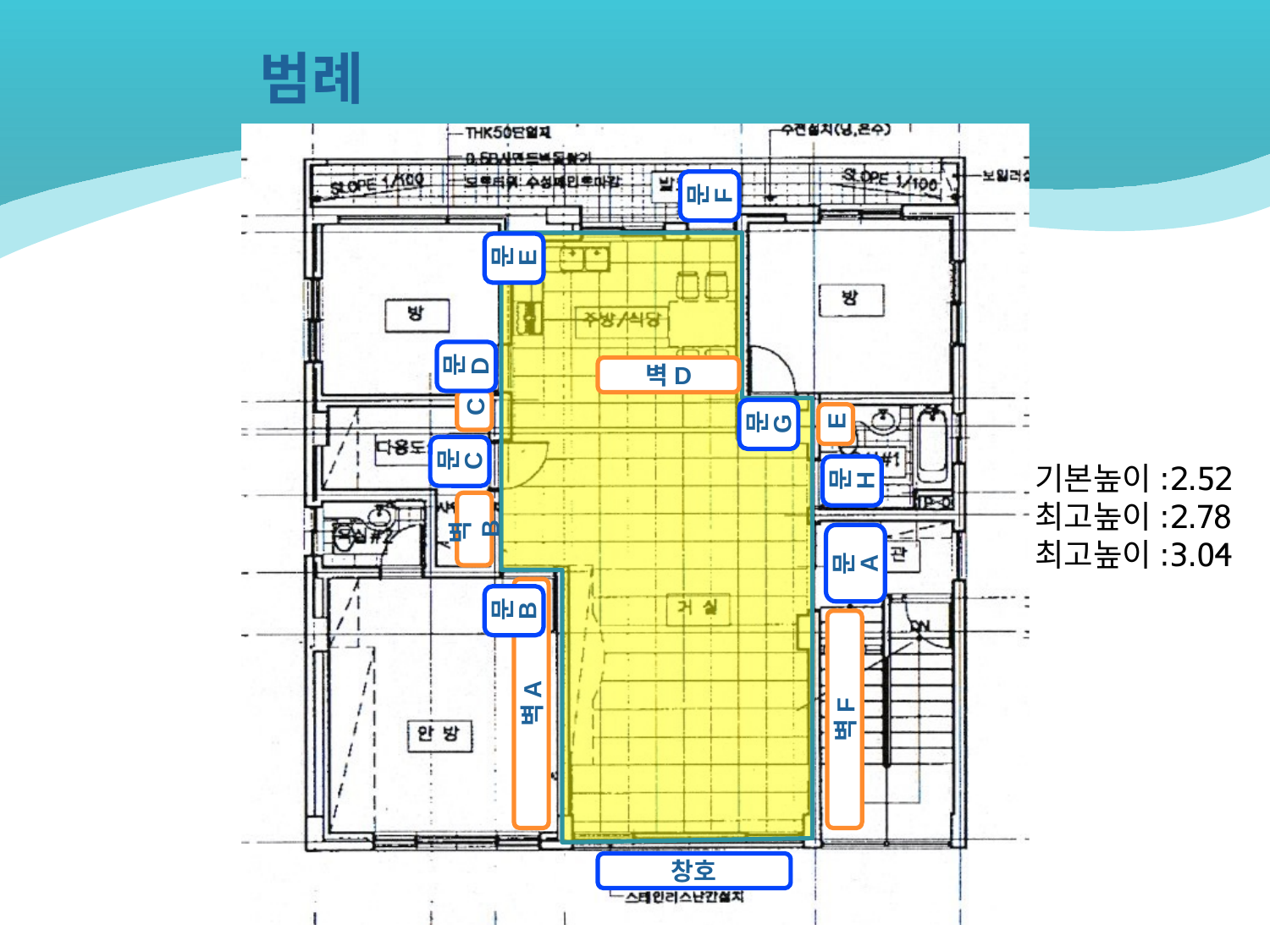

범례
문
F
문
E

문
D
벽D
C
문
G
E
문
C
문
H
기본높이:2.52
최고높이:2.78
최고높이:3.04
벽B
문
A
문
B
벽A
벽F
창호